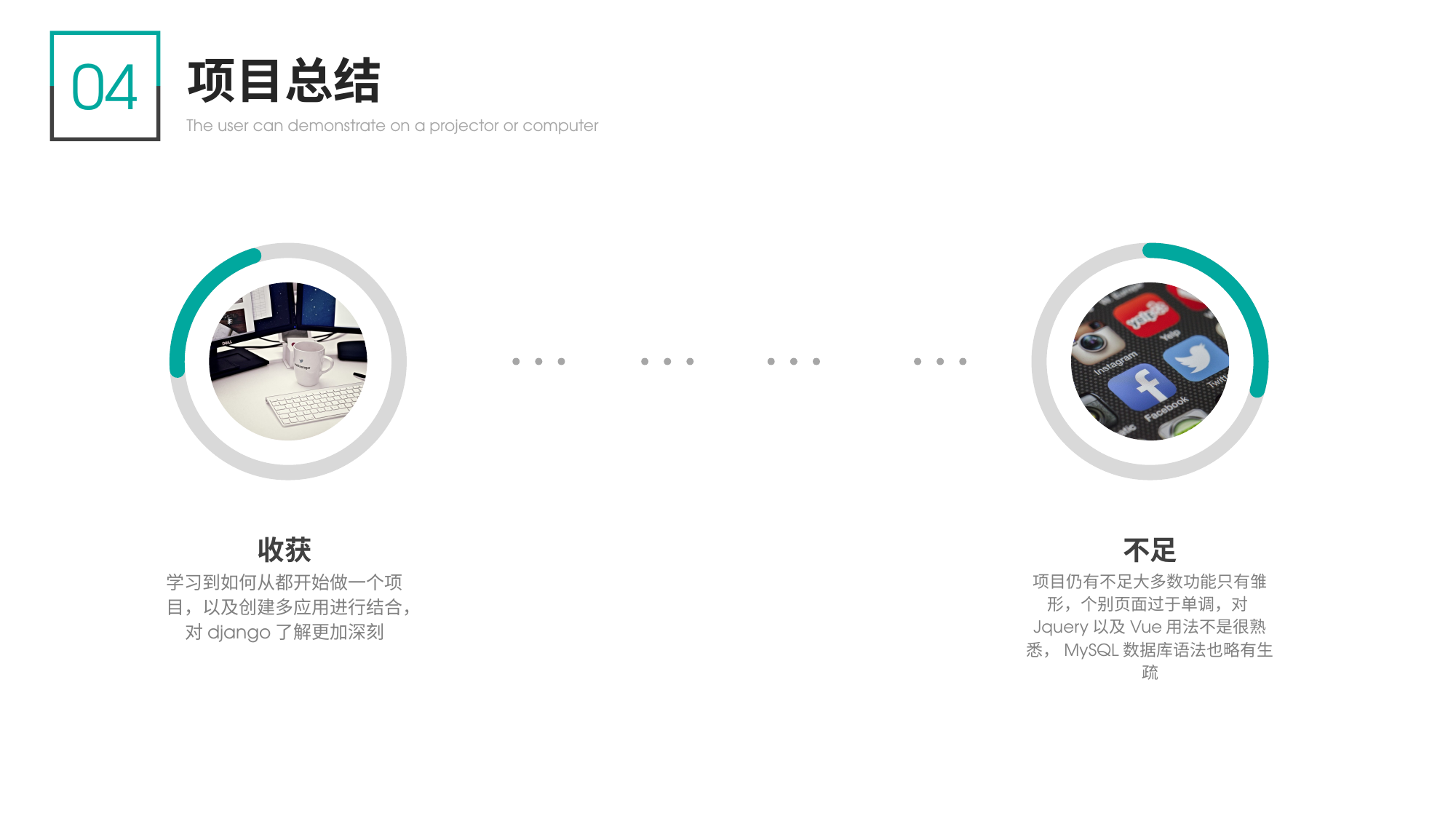

04
项目总结
The user can demonstrate on a projector or computer

收获
学习到如何从都开始做一个项目，以及创建多应用进行结合，对django了解更加深刻
不足
项目仍有不足大多数功能只有雏形，个别页面过于单调，对Jquery以及Vue用法不是很熟悉，MySQL数据库语法也略有生疏